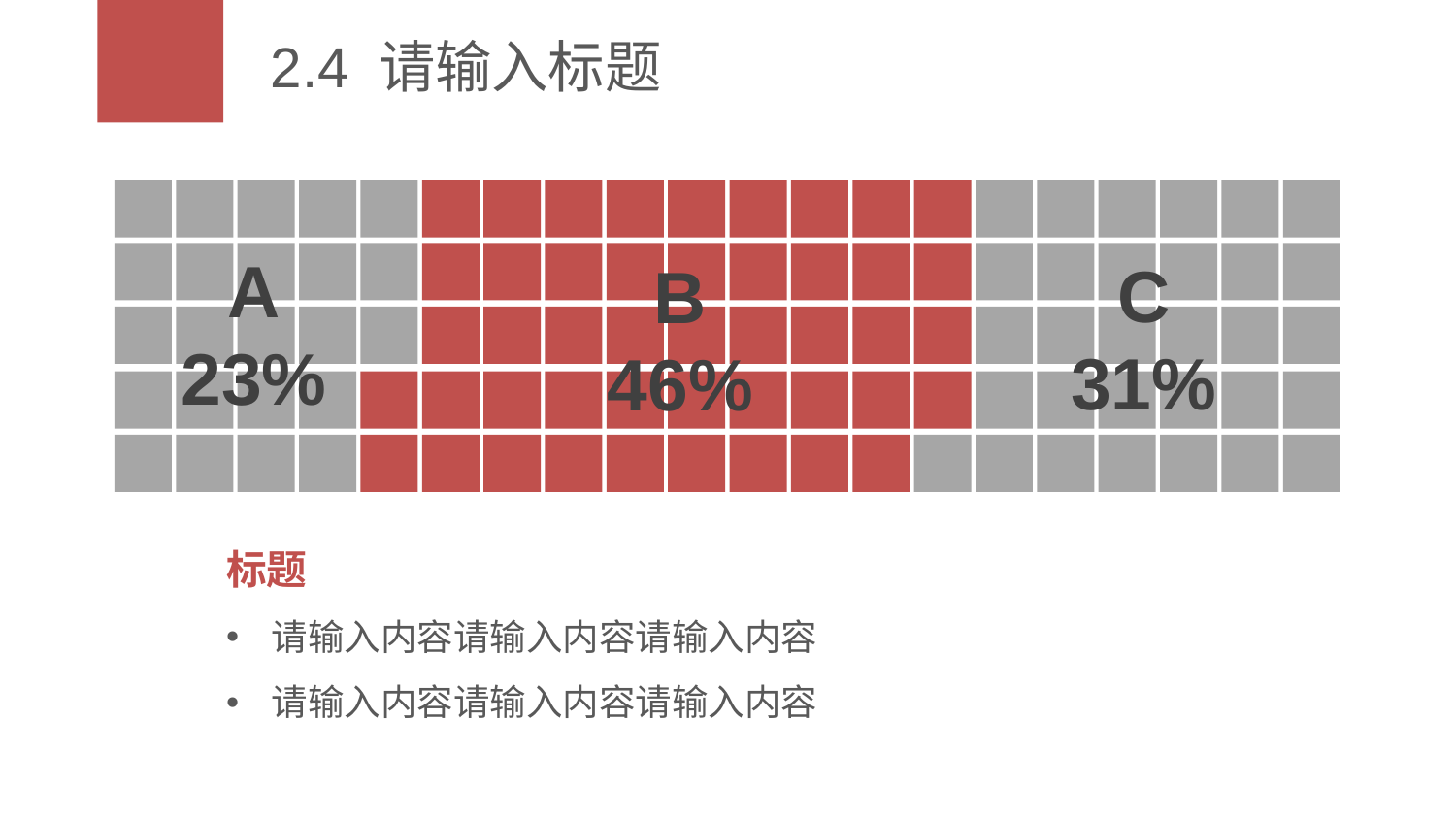

# 2.4 请输入标题

A
23%
C
31%
B
46%
标题
请输入内容请输入内容请输入内容
请输入内容请输入内容请输入内容